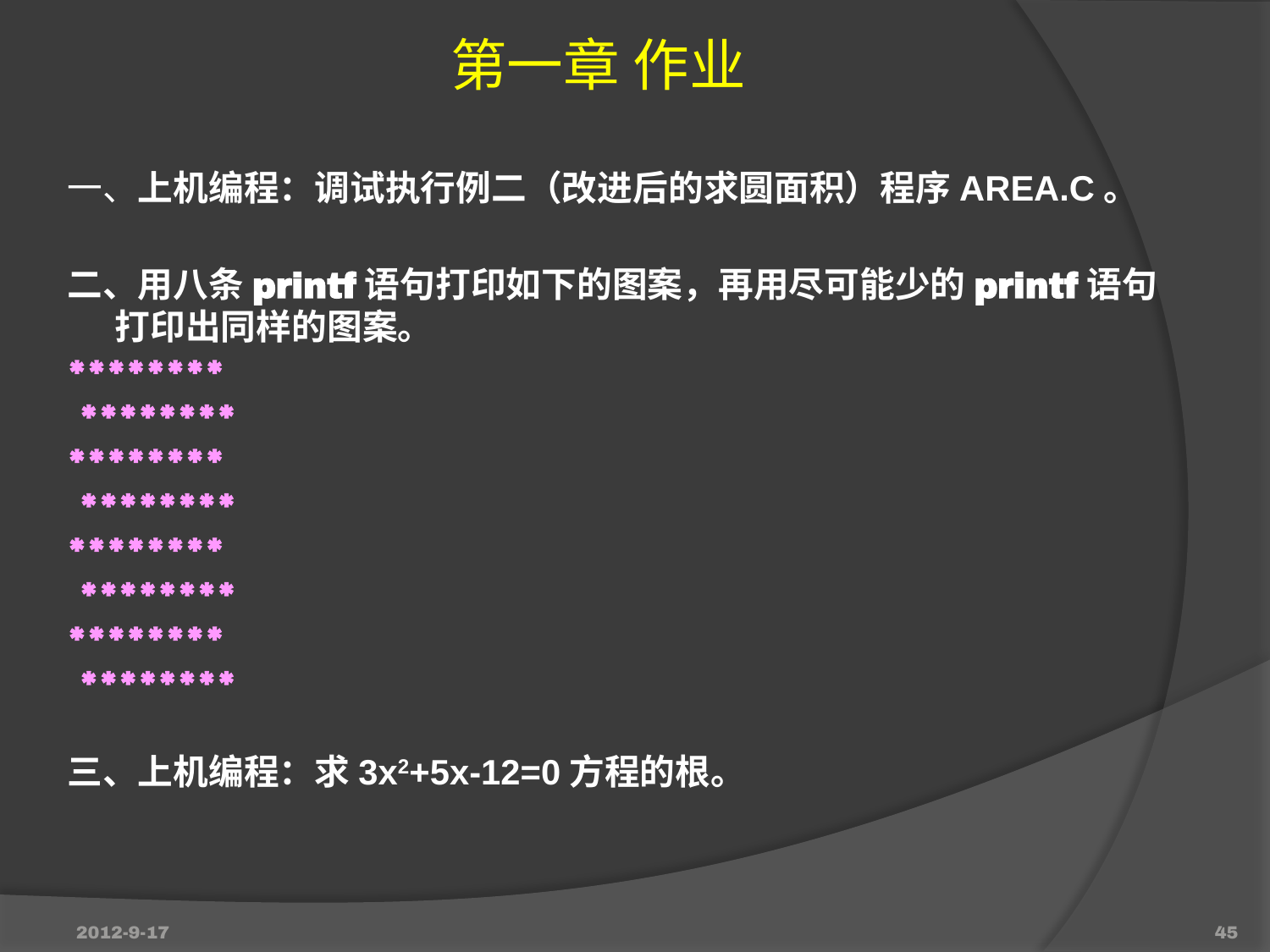

第一章 作业
一、上机编程：调试执行例二（改进后的求圆面积）程序AREA.C。

二、用八条printf语句打印如下的图案，再用尽可能少的printf语句打印出同样的图案。
********
 ********
********
 ********
********
 ********
********
 ********

三、上机编程：求3x2+5x-12=0方程的根。

2012-9-17
45